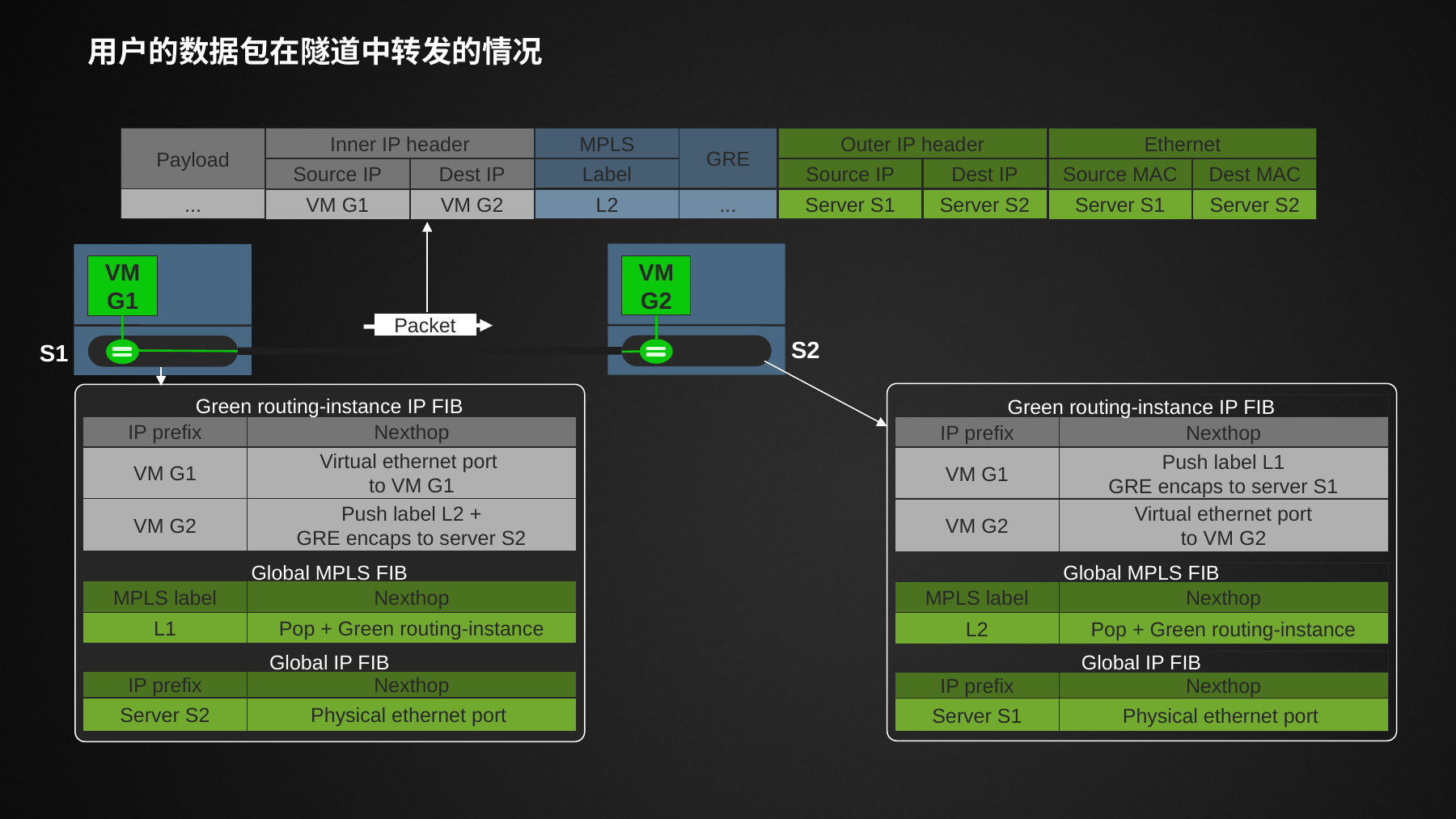

# 用户的数据包在隧道中转发的情况
MPLS
GRE
Outer IP header
Payload
Inner IP header
Ethernet
Label
Source IP
Dest IP
Source IP
Dest IP
Source MAC
Dest MAC
...
L2
...
Server S1
Server S2
VM G1
VM G2
Server S1
Server S2

VM
G2
VM
G1
Packet
S2
S1

Green routing-instance IP FIB
IP prefix
Nexthop
VM G1
Push label L1
GRE encaps to server S1
VM G2
Virtual ethernet port
to VM G2
Global MPLS FIB
MPLS label
Nexthop
L2
Pop + Green routing-instance
Global IP FIB
IP prefix
Nexthop
Server S1
Physical ethernet port

Green routing-instance IP FIB
IP prefix
Nexthop
VM G1
Virtual ethernet port
to VM G1
VM G2
Push label L2 +
GRE encaps to server S2
Global MPLS FIB
MPLS label
Nexthop
L1
Pop + Green routing-instance
Global IP FIB
IP prefix
Nexthop
Server S2
Physical ethernet port